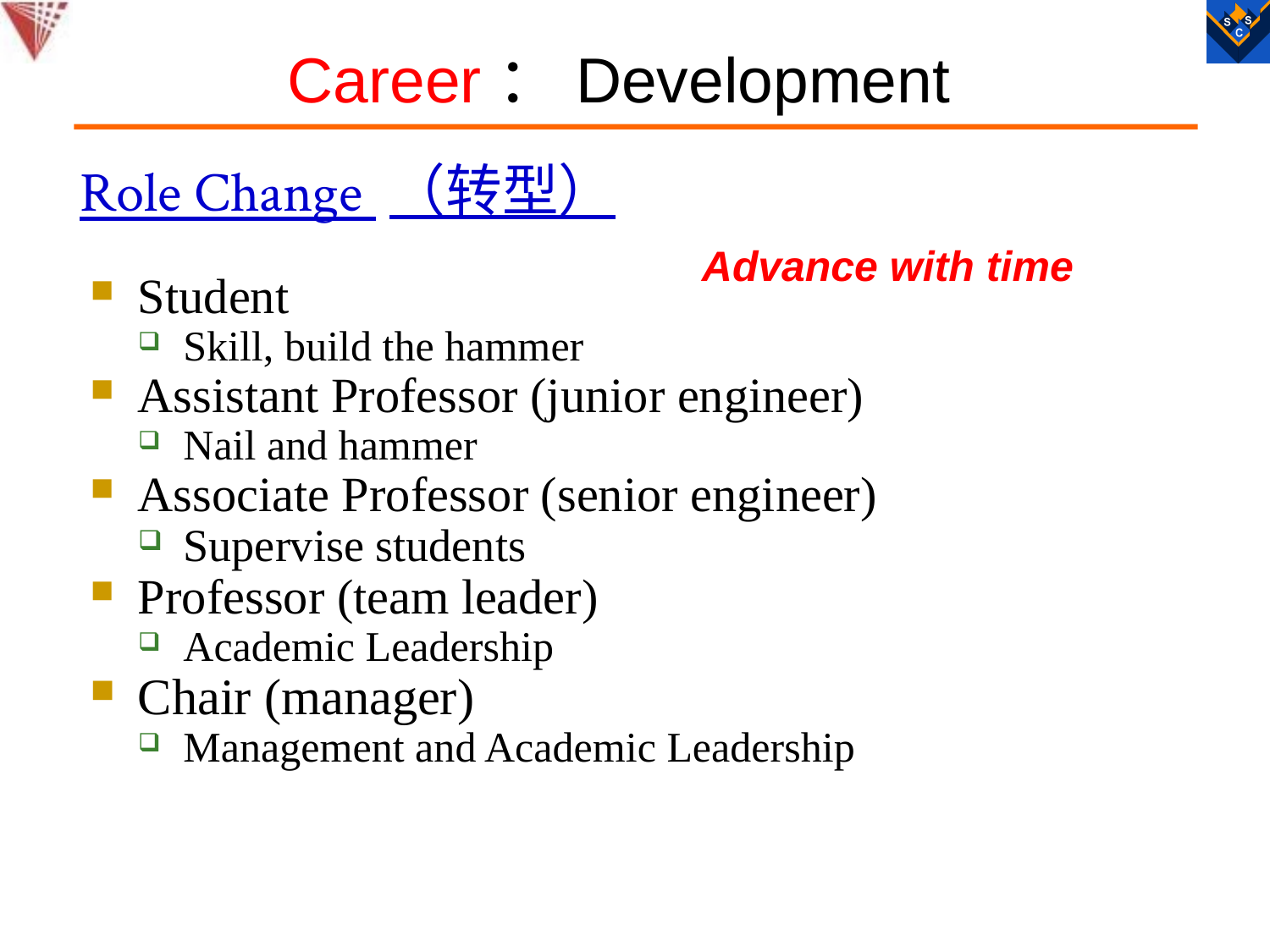

Career：Development

# Role Change （转型）
Advance with time
Student
Skill, build the hammer
Assistant Professor (junior engineer)
Nail and hammer
Associate Professor (senior engineer)
Supervise students
Professor (team leader)
Academic Leadership
Chair (manager)
Management and Academic Leadership